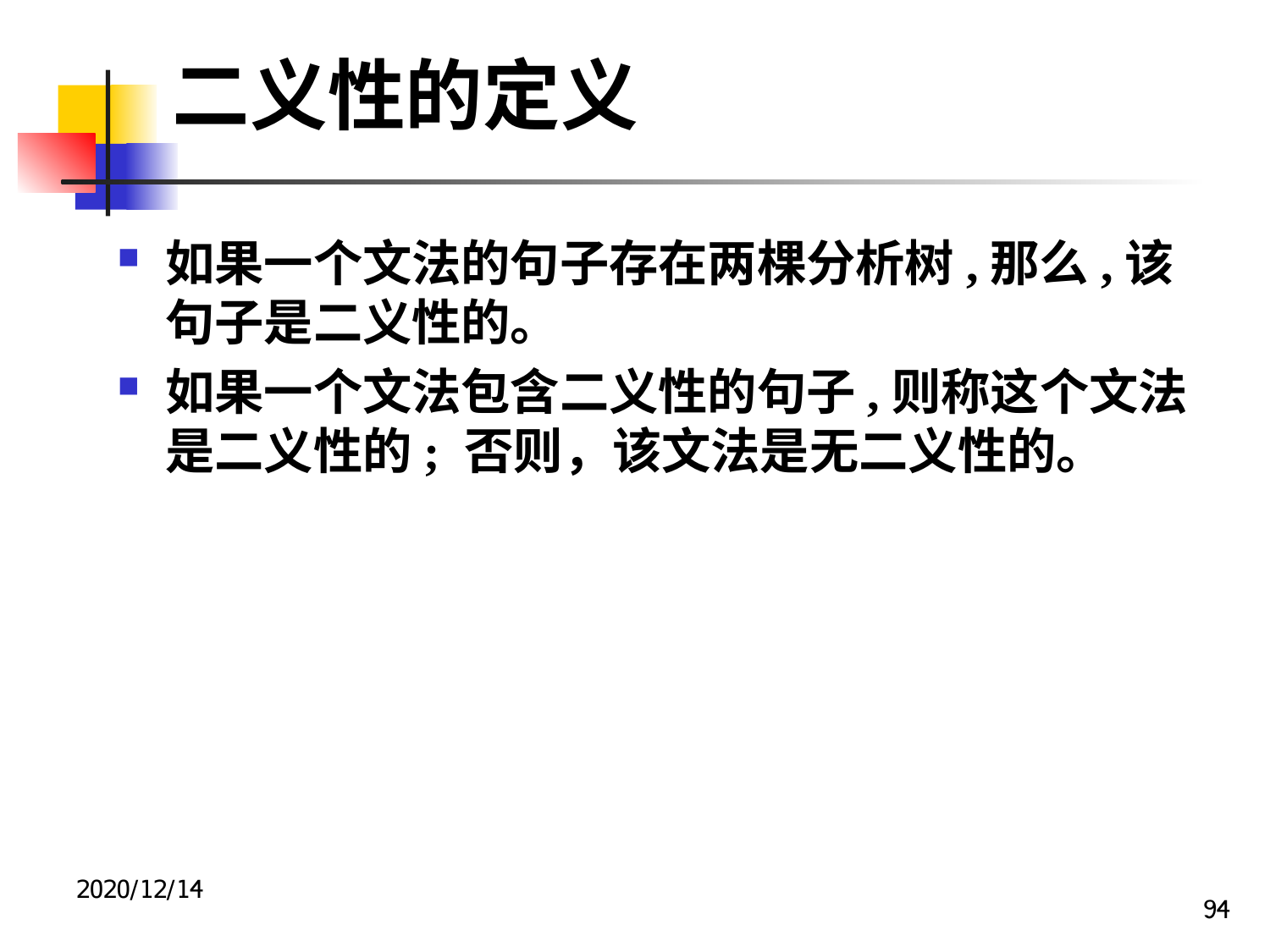

二义性的定义
如果一个文法的句子存在两棵分析树,那么,该句子是二义性的。
如果一个文法包含二义性的句子,则称这个文法是二义性的; 否则，该文法是无二义性的。
94
2020/12/14